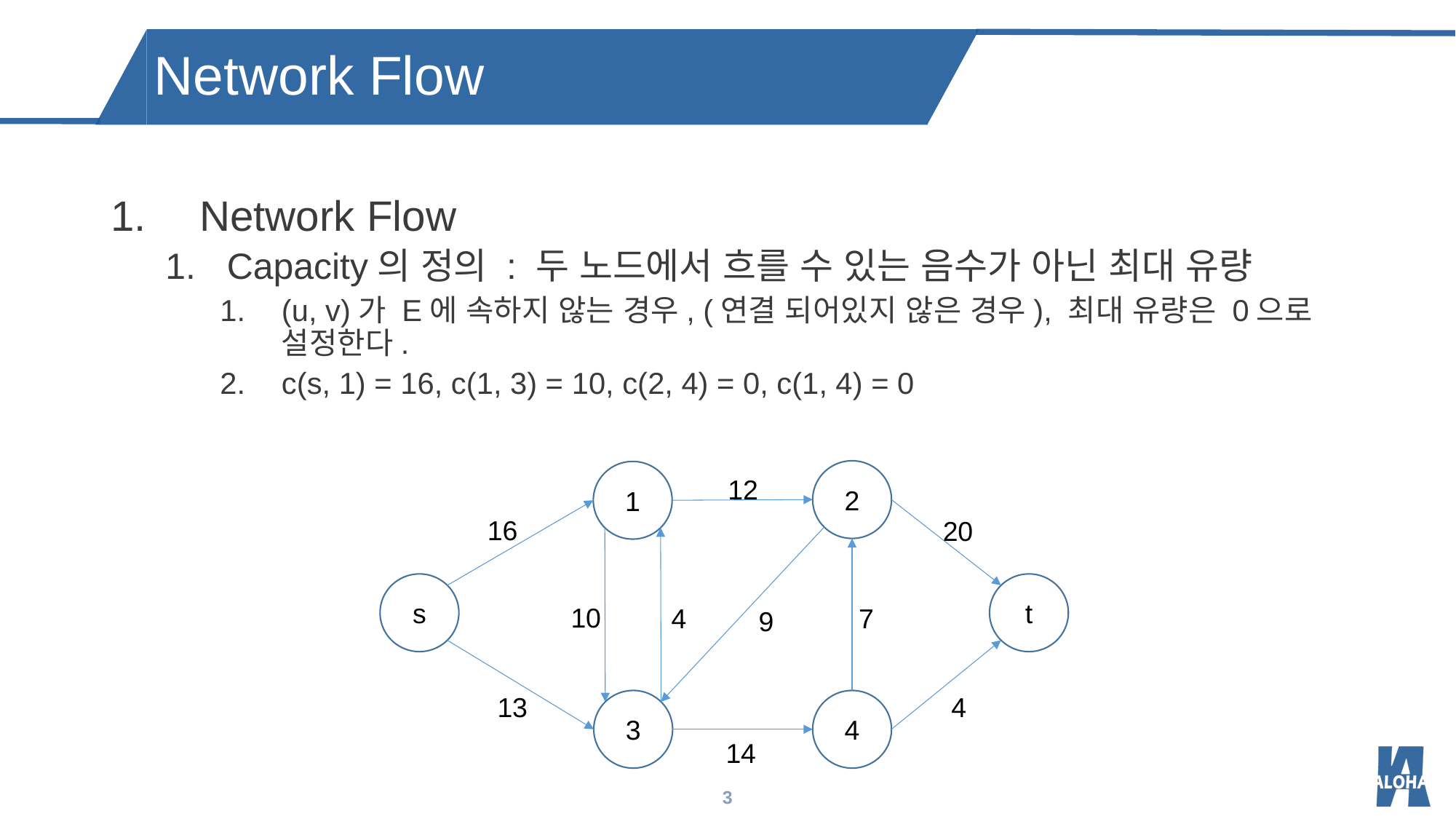

Network Flow
Network Flow
Capacity의 정의 : 두 노드에서 흐를 수 있는 음수가 아닌 최대 유량
(u, v)가 E에 속하지 않는 경우, (연결 되어있지 않은 경우), 최대 유량은 0으로 설정한다.
c(s, 1) = 16, c(1, 3) = 10, c(2, 4) = 0, c(1, 4) = 0
2
1
12
16
20
s
t
10
4
7
9
13
4
3
4
14
3